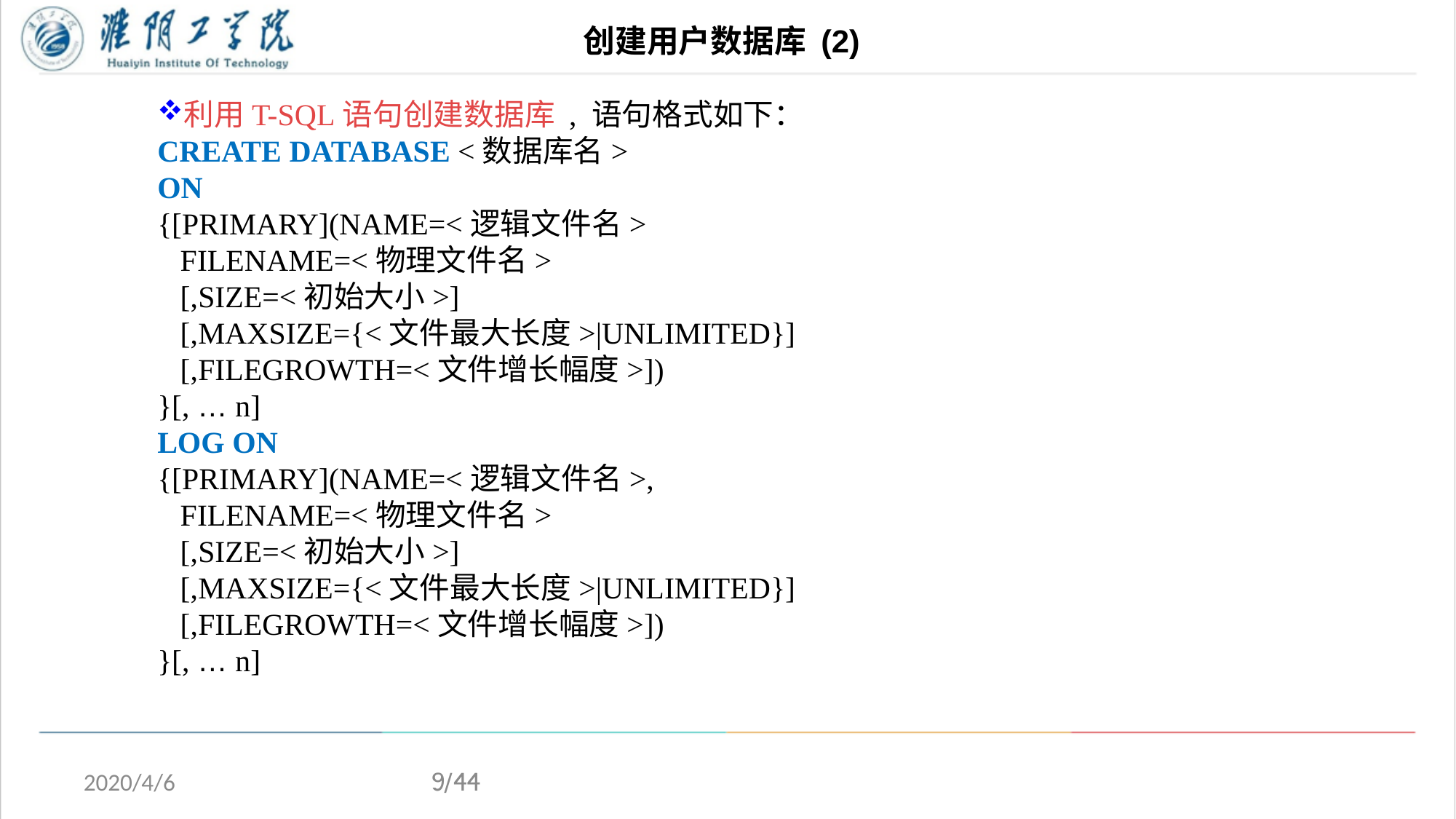

# 创建用户数据库 (2)
利用T-SQL语句创建数据库 , 语句格式如下：
CREATE DATABASE <数据库名>
ON
{[PRIMARY](NAME=<逻辑文件名>
   FILENAME=<物理文件名>
   [,SIZE=<初始大小>]
   [,MAXSIZE={<文件最大长度>|UNLIMITED}]
   [,FILEGROWTH=<文件增长幅度>])
}[, … n]
LOG ON
{[PRIMARY](NAME=<逻辑文件名>,
   FILENAME=<物理文件名>
   [,SIZE=<初始大小>]
   [,MAXSIZE={<文件最大长度>|UNLIMITED}]
   [,FILEGROWTH=<文件增长幅度>])
}[, … n]
9/44
2020/4/6